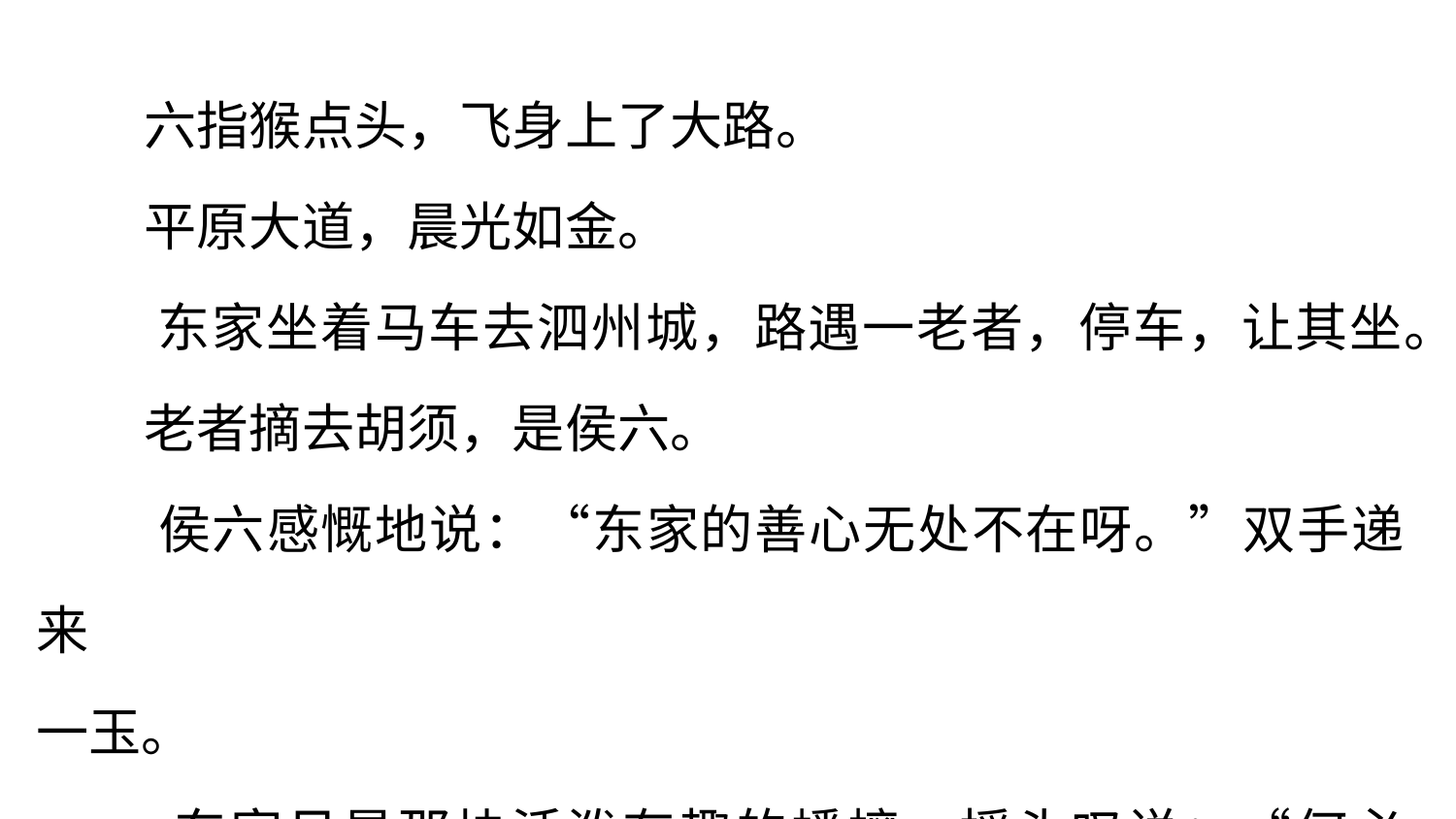

六指猴点头，飞身上了大路。
        平原大道，晨光如金。
        东家坐着马车去泗州城，路遇一老者，停车，让其坐。
        老者摘去胡须，是侯六。
        侯六感慨地说：“东家的善心无处不在呀。”双手递来
一玉。
        东家见是那块活泼有趣的蟠螭，摇头叹说：“何必呢！”